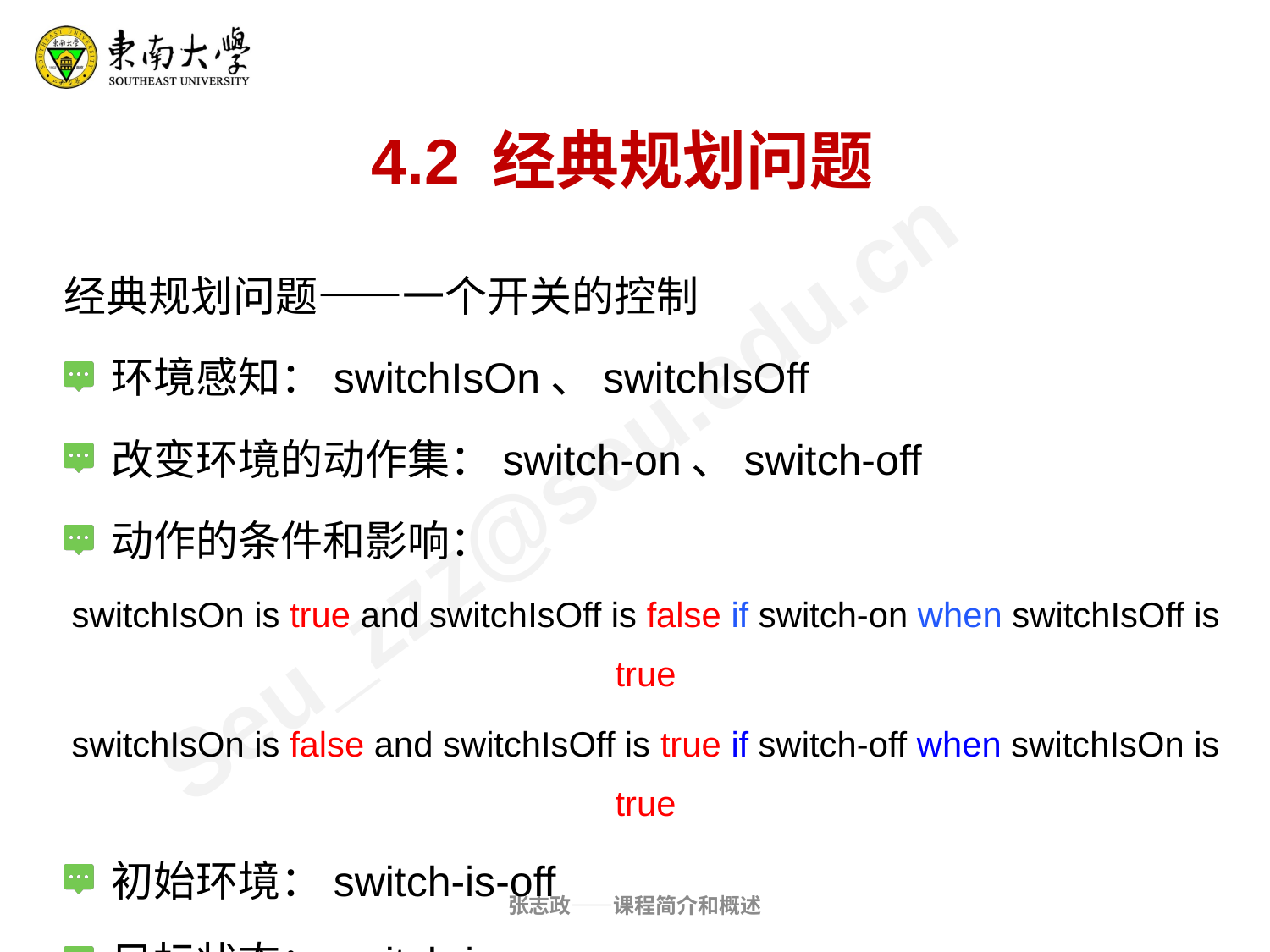

4.2 经典规划问题
经典规划问题——一个开关的控制
环境感知：switchIsOn、switchIsOff
改变环境的动作集：switch-on、switch-off
动作的条件和影响：
switchIsOn is true and switchIsOff is false if switch-on when switchIsOff is true
switchIsOn is false and switchIsOff is true if switch-off when switchIsOn is true
初始环境：switch-is-off
目标状态：switch-is-on

张志政——课程简介和概述
38